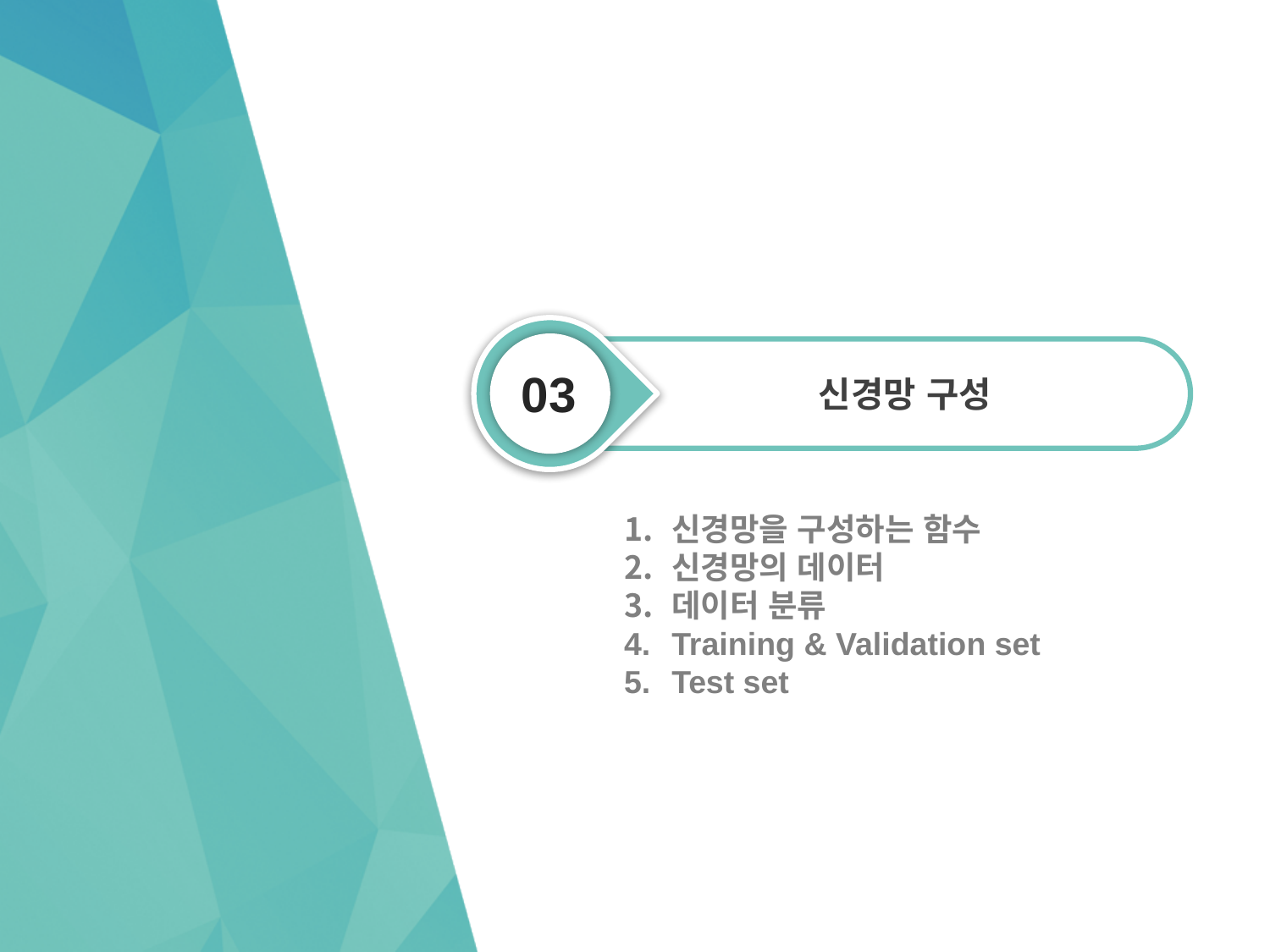

03
신경망 구성
신경망을 구성하는 함수
신경망의 데이터
데이터 분류
Training & Validation set
Test set